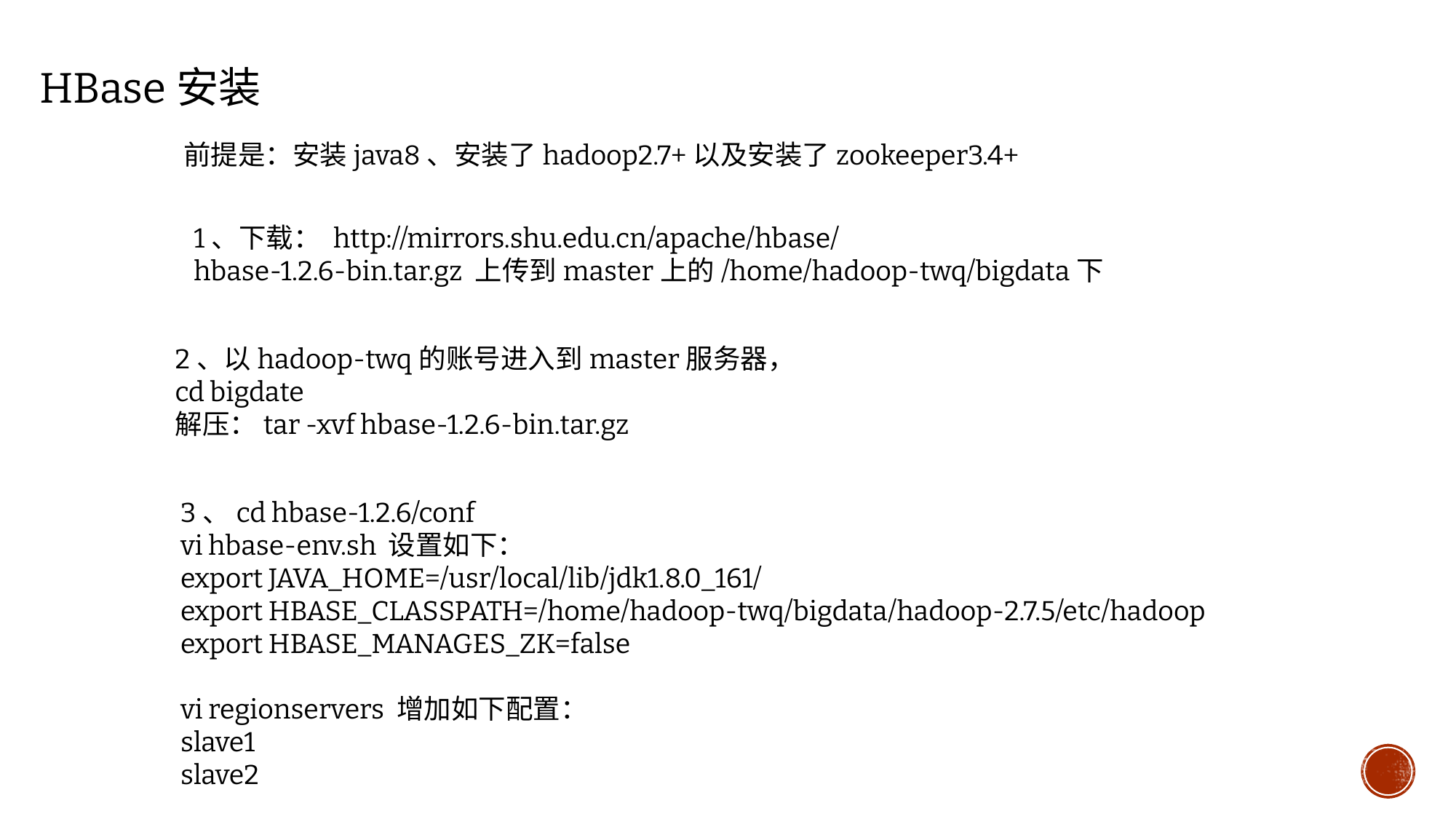

HBase安装
前提是：安装java8、安装了hadoop2.7+以及安装了zookeeper3.4+
1、下载： http://mirrors.shu.edu.cn/apache/hbase/
hbase-1.2.6-bin.tar.gz 上传到master上的/home/hadoop-twq/bigdata下
2、以hadoop-twq的账号进入到master服务器，
cd bigdate
解压：tar -xvf hbase-1.2.6-bin.tar.gz
3、cd hbase-1.2.6/conf
vi hbase-env.sh 设置如下：
export JAVA_HOME=/usr/local/lib/jdk1.8.0_161/
export HBASE_CLASSPATH=/home/hadoop-twq/bigdata/hadoop-2.7.5/etc/hadoop
export HBASE_MANAGES_ZK=false

vi regionservers 增加如下配置：
slave1
slave2